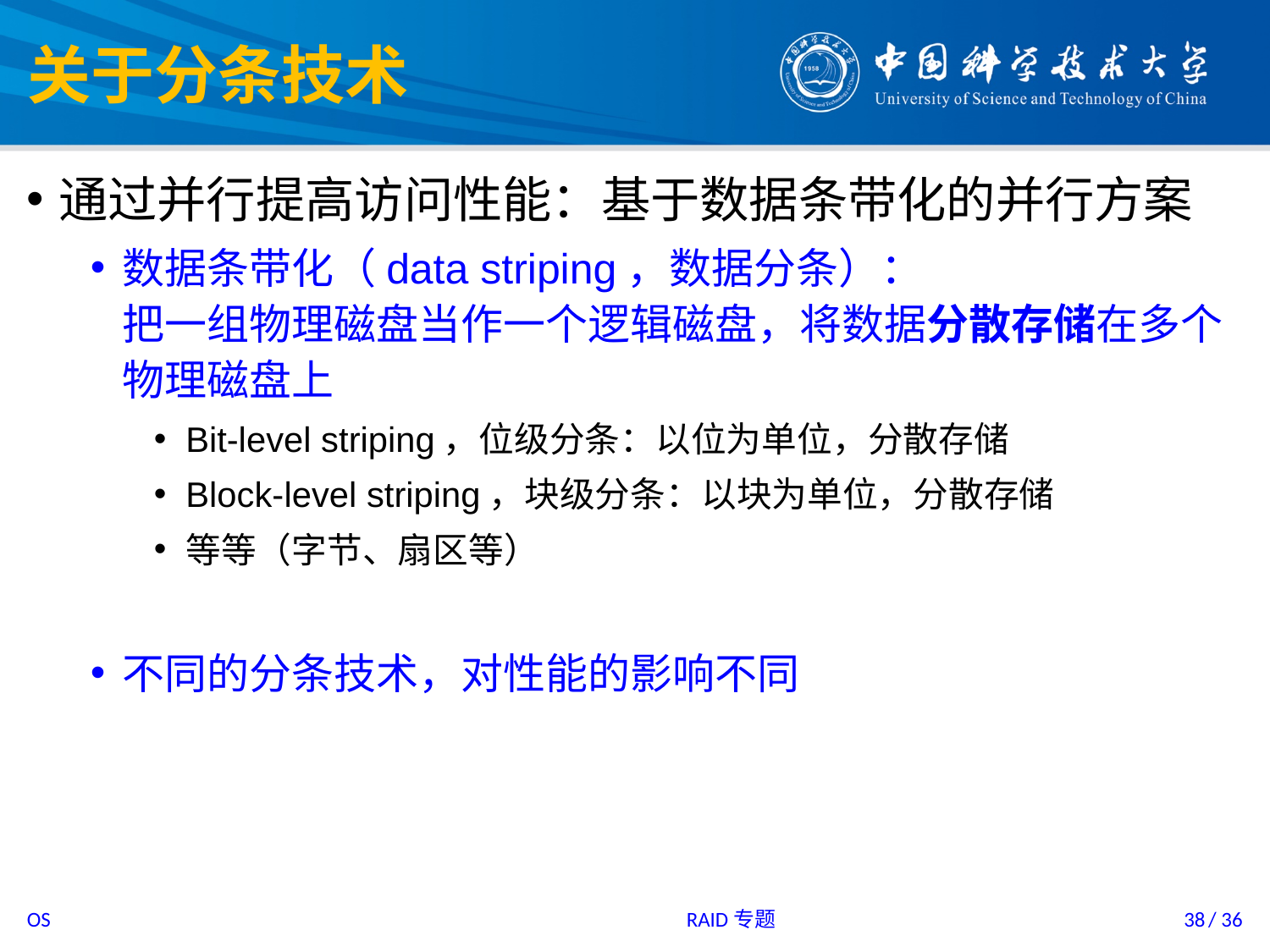

# 关于分条技术
通过并行提高访问性能：基于数据条带化的并行方案
数据条带化（data striping，数据分条）：
把一组物理磁盘当作一个逻辑磁盘，将数据分散存储在多个物理磁盘上
Bit-level striping，位级分条：以位为单位，分散存储
Block-level striping，块级分条：以块为单位，分散存储
等等（字节、扇区等）

不同的分条技术，对性能的影响不同

RAID专题
38